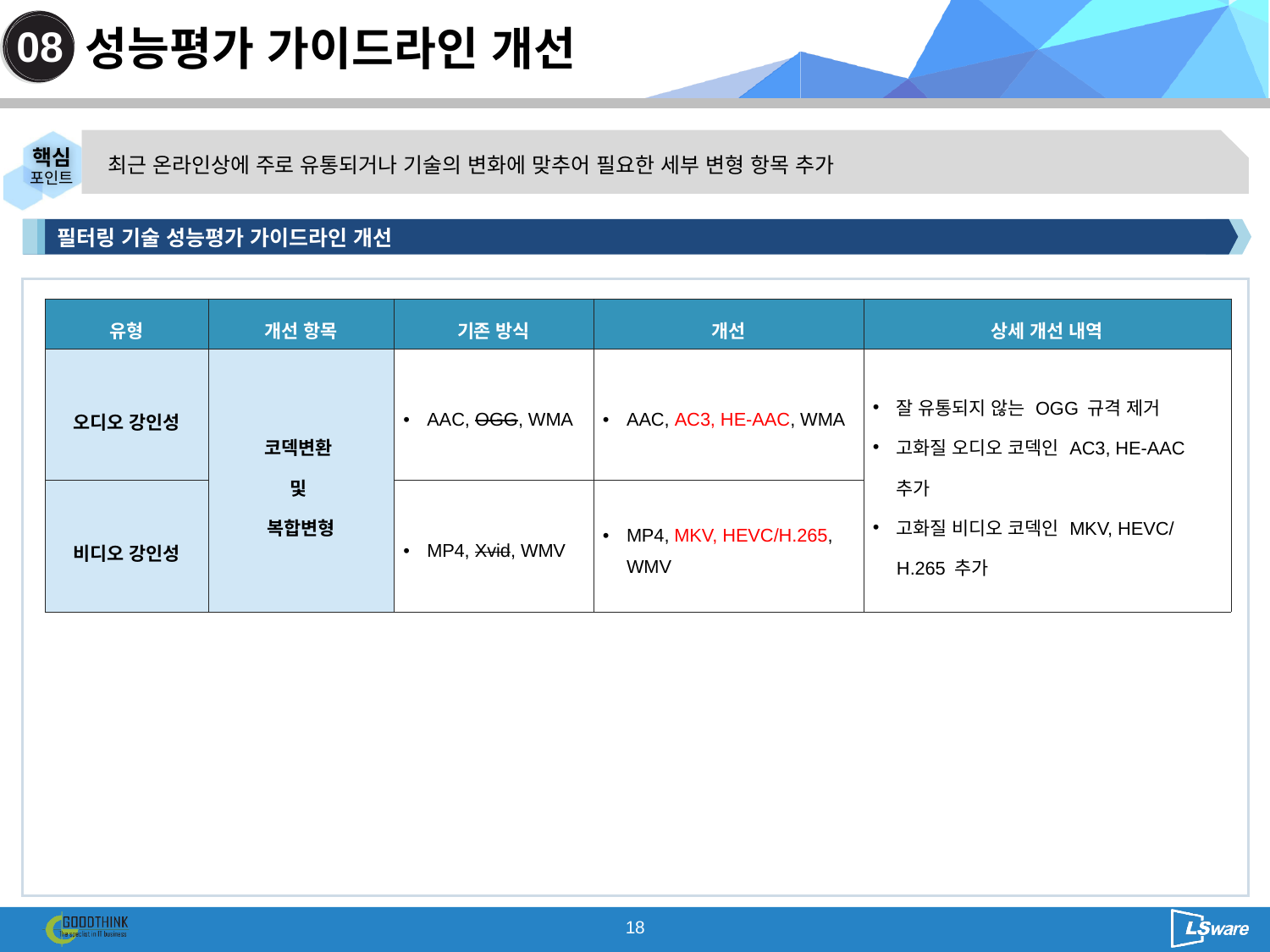

# 성능평가 가이드라인 개선
08
최근 온라인상에 주로 유통되거나 기술의 변화에 맞추어 필요한 세부 변형 항목 추가
필터링 기술 성능평가 가이드라인 개선
| 유형 | 개선 항목 | 기존 방식 | 개선 | 상세 개선 내역 |
| --- | --- | --- | --- | --- |
| 오디오 강인성 | 코덱변환 및 복합변형 | AAC, OGG, WMA | AAC, AC3, HE-AAC, WMA | 잘 유통되지 않는 OGG 규격 제거 고화질 오디오 코덱인 AC3, HE-AAC 추가 고화질 비디오 코덱인 MKV, HEVC/H.265 추가 |
| 비디오 강인성 |  | MP4, Xvid, WMV | MP4, MKV, HEVC/H.265, WMV |  |